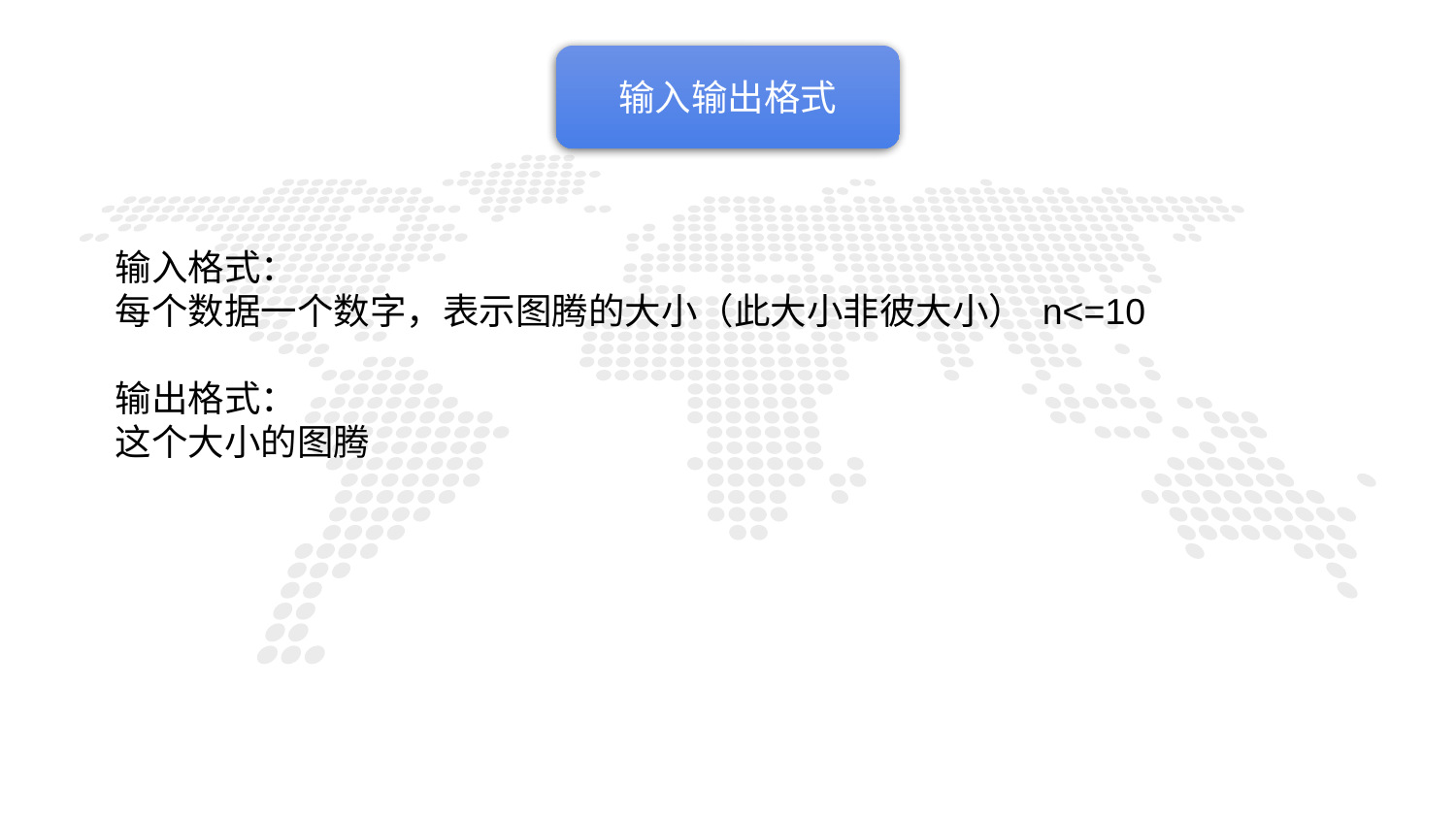

输入输出格式
输入格式：
每个数据一个数字，表示图腾的大小（此大小非彼大小） n<=10

输出格式：
这个大小的图腾